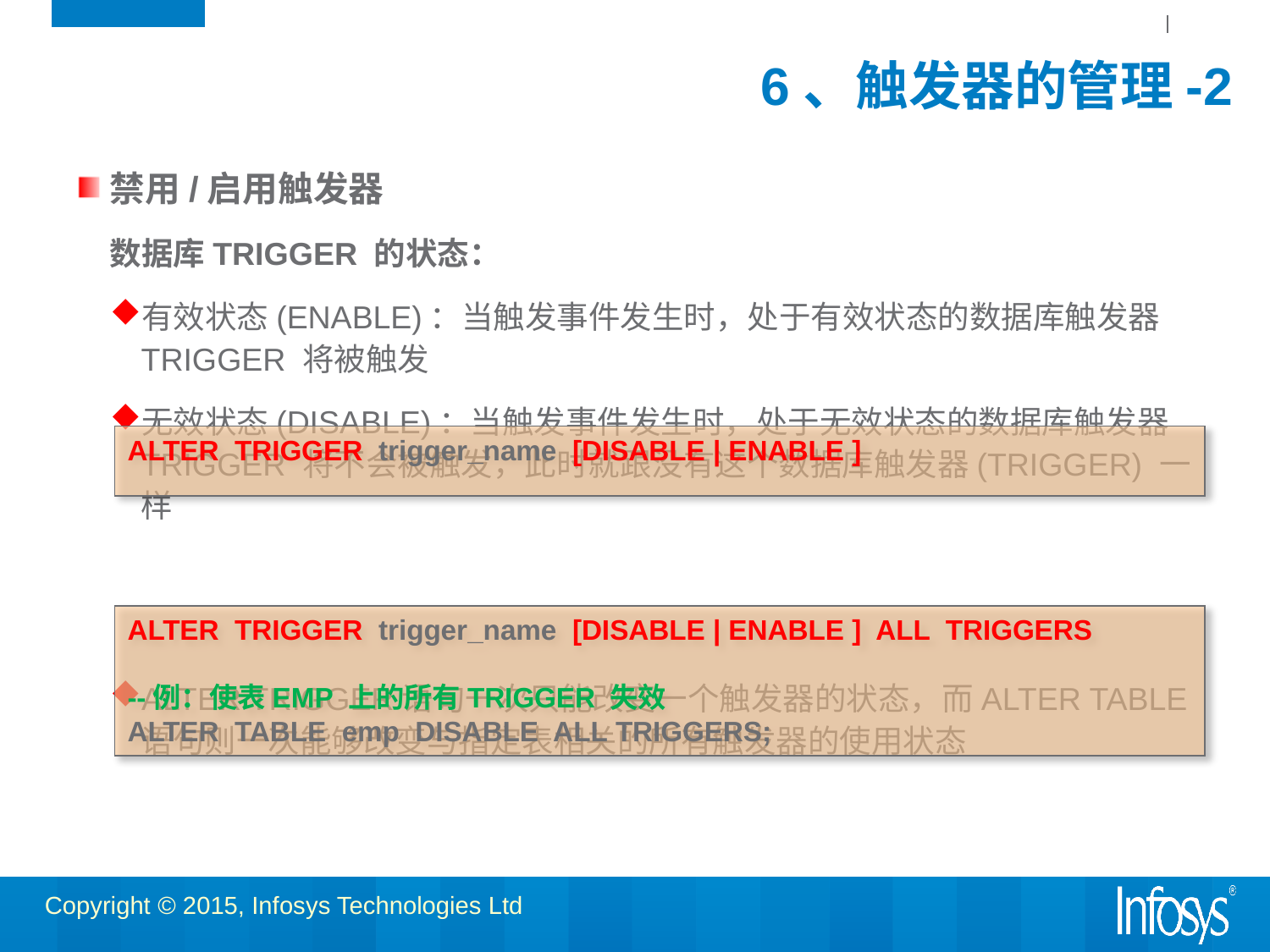

# 6、触发器的管理-2
禁用/启用触发器
	数据库TRIGGER 的状态：
有效状态(ENABLE)：当触发事件发生时，处于有效状态的数据库触发器TRIGGER 将被触发
无效状态(DISABLE)：当触发事件发生时，处于无效状态的数据库触发器TRIGGER 将不会被触发，此时就跟没有这个数据库触发器(TRIGGER) 一样

ALTER TRIGGER语句一次只能改变一个触发器的状态，而ALTER TABLE语句则一次能够改变与指定表相关的所有触发器的使用状态
ALTER  TRIGGER  trigger_name  [DISABLE | ENABLE ]
ALTER  TRIGGER  trigger_name  [DISABLE | ENABLE ]  ALL  TRIGGERS

--例：使表EMP 上的所有TRIGGER 失效
ALTER  TABLE  emp  DISABLE  ALL TRIGGERS;